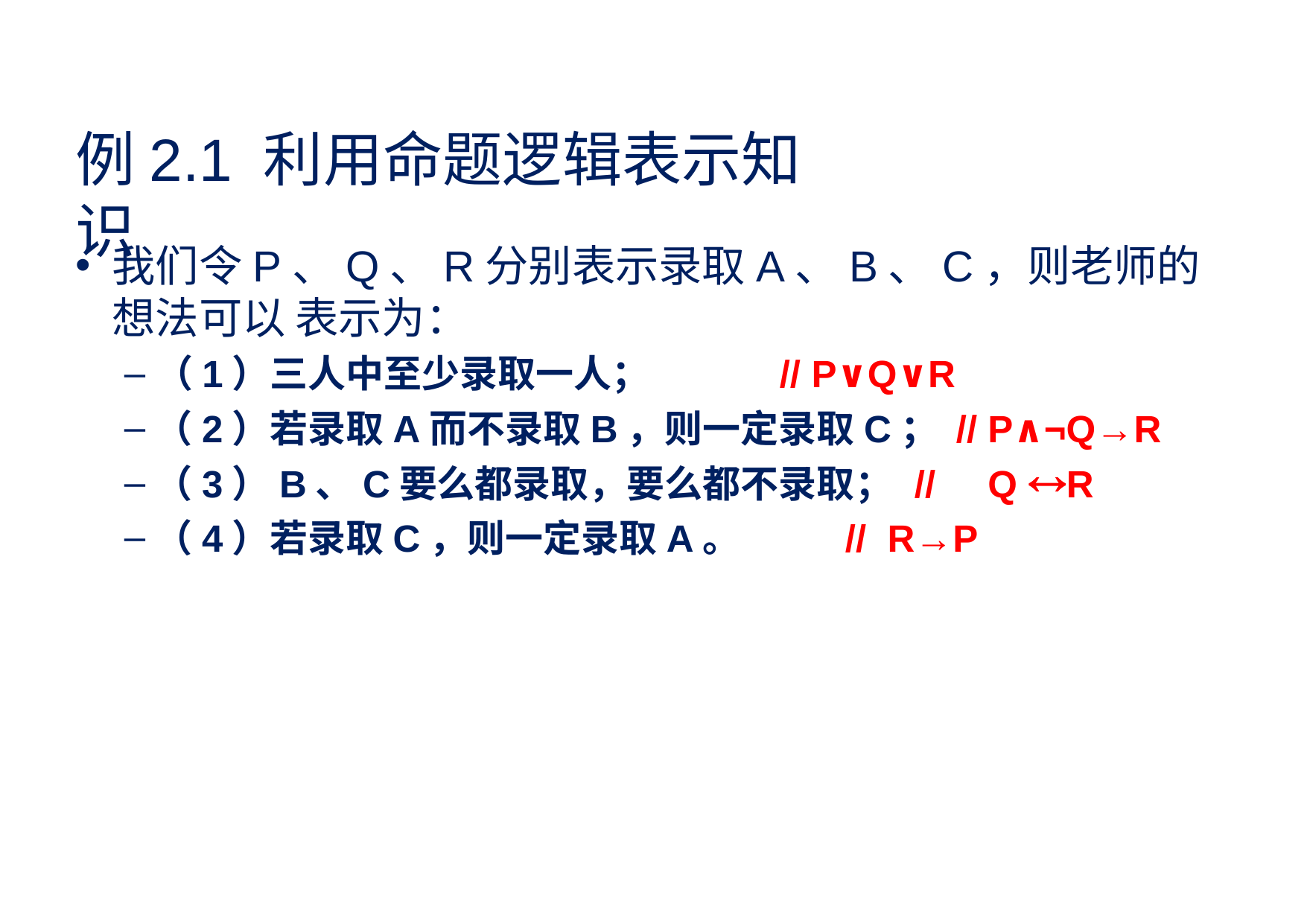

# 例2.1 利用命题逻辑表示知识
我们令P、Q、R分别表示录取A、B、C，则老师的想法可以 表示为：
（1）三人中至少录取一人；	// P∨Q∨R
（2）若录取A而不录取B，则一定录取C； // P∧¬Q→R
（3）B、C要么都录取，要么都不录取； //	Q ↔R
（4）若录取C，则一定录取A。	//	R→P
14